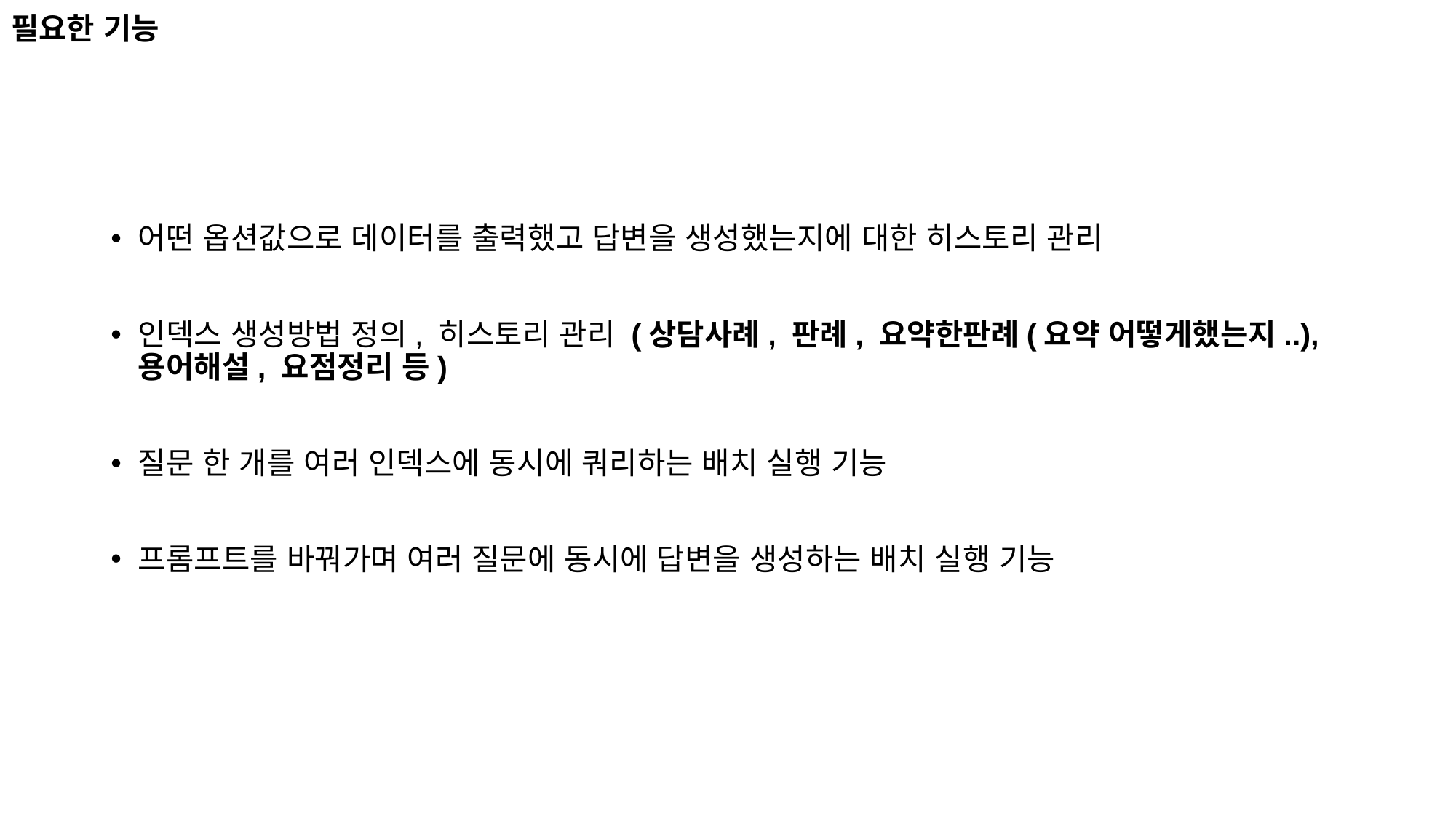

# 필요한 기능
어떤 옵션값으로 데이터를 출력했고 답변을 생성했는지에 대한 히스토리 관리

인덱스 생성방법 정의, 히스토리 관리 (상담사례, 판례, 요약한판례(요약 어떻게했는지..), 용어해설, 요점정리 등)

질문 한 개를 여러 인덱스에 동시에 쿼리하는 배치 실행 기능

프롬프트를 바꿔가며 여러 질문에 동시에 답변을 생성하는 배치 실행 기능